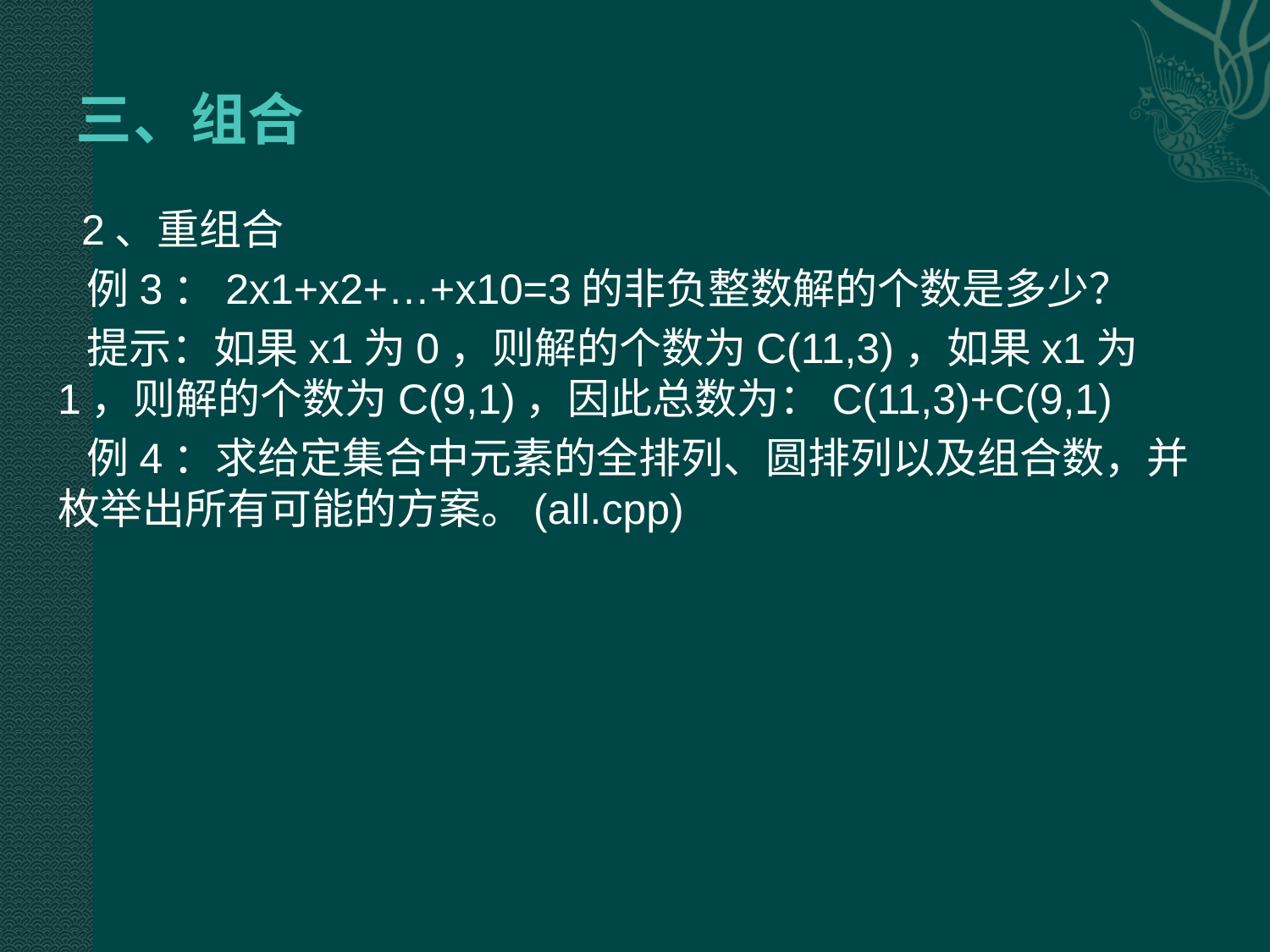

# 三、组合
  2、重组合
  例3：2x1+x2+…+x10=3的非负整数解的个数是多少？
  提示：如果x1为0，则解的个数为C(11,3)，如果x1为1，则解的个数为C(9,1)，因此总数为：C(11,3)+C(9,1)
  例4：求给定集合中元素的全排列、圆排列以及组合数，并枚举出所有可能的方案。(all.cpp)